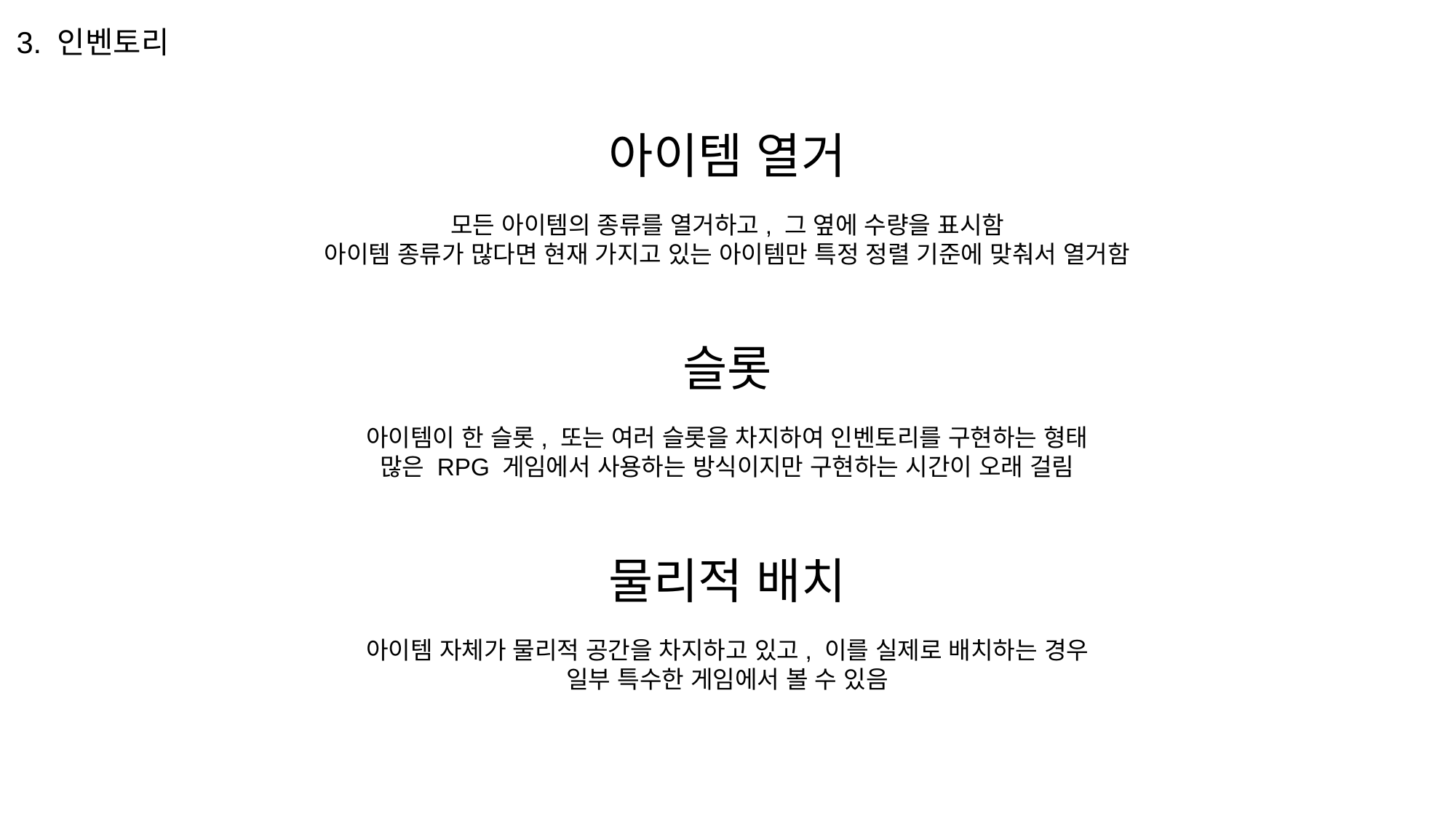

3. 인벤토리
아이템 열거
모든 아이템의 종류를 열거하고, 그 옆에 수량을 표시함
아이템 종류가 많다면 현재 가지고 있는 아이템만 특정 정렬 기준에 맞춰서 열거함
슬롯
아이템이 한 슬롯, 또는 여러 슬롯을 차지하여 인벤토리를 구현하는 형태
많은 RPG 게임에서 사용하는 방식이지만 구현하는 시간이 오래 걸림
물리적 배치
아이템 자체가 물리적 공간을 차지하고 있고, 이를 실제로 배치하는 경우
일부 특수한 게임에서 볼 수 있음